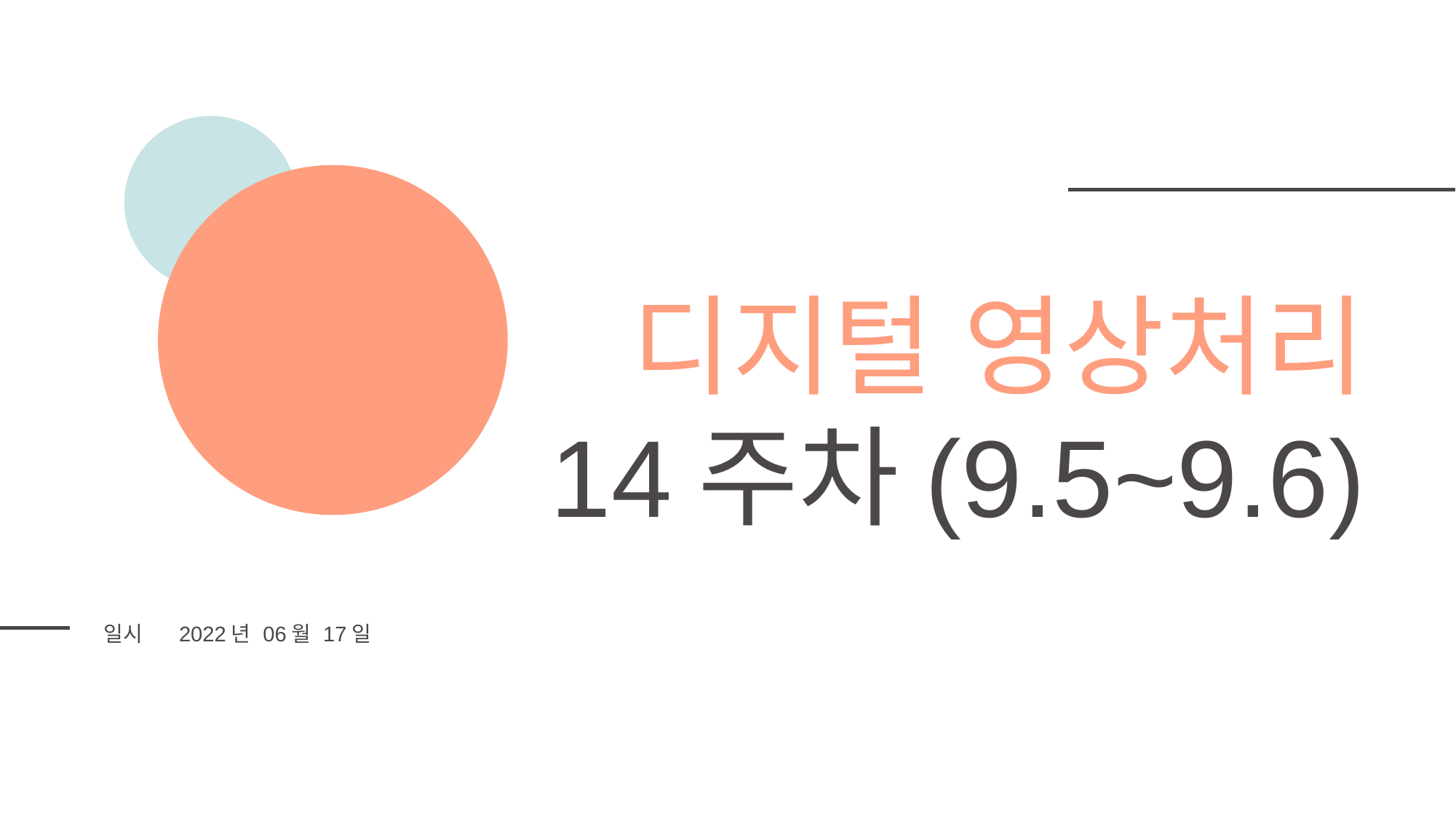

디지털 영상처리
14주차(9.5~9.6)
| 일시 | 2022년 06월 17일 |
| --- | --- |